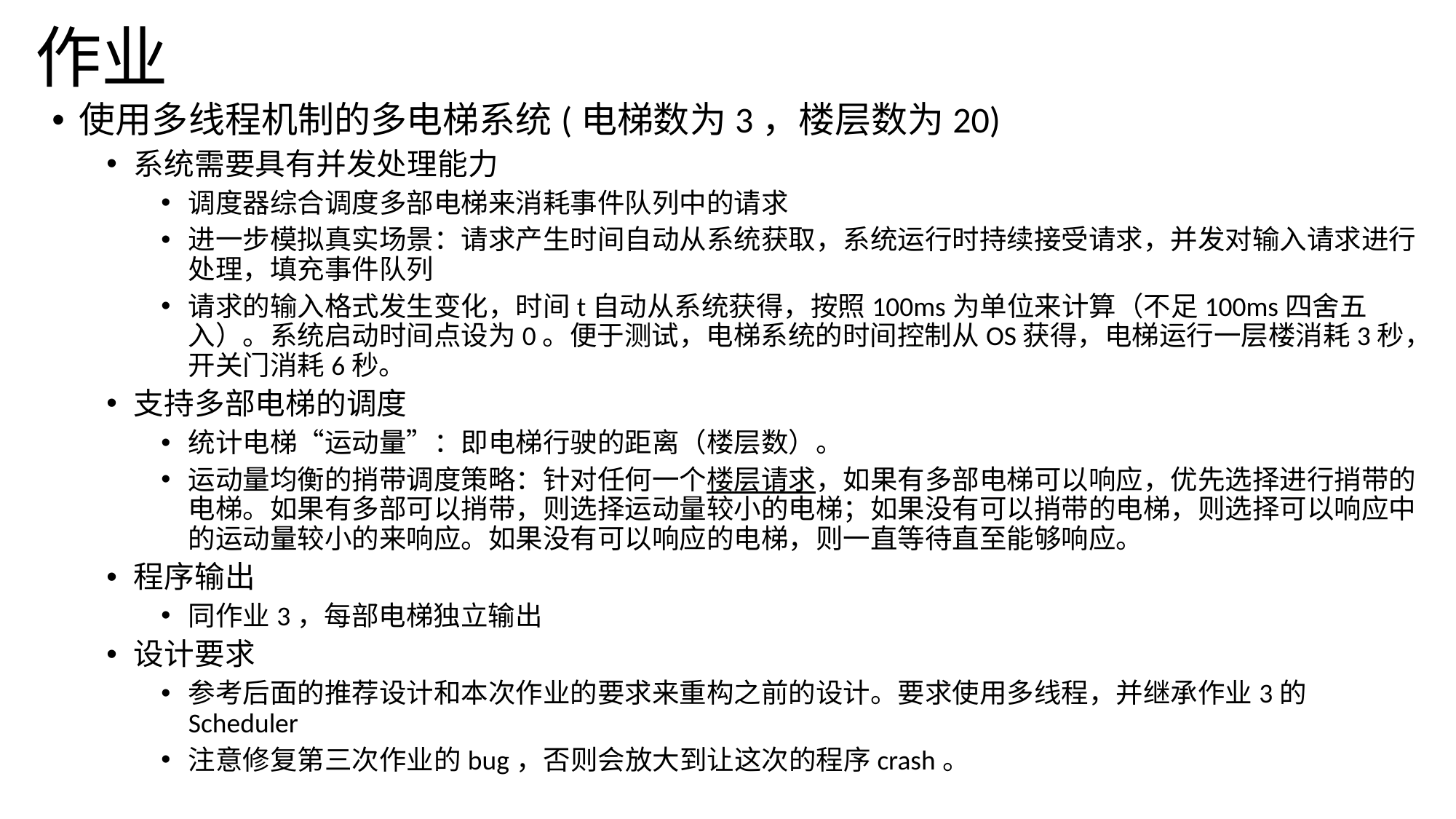

# 作业
使用多线程机制的多电梯系统(电梯数为3，楼层数为20)
系统需要具有并发处理能力
调度器综合调度多部电梯来消耗事件队列中的请求
进一步模拟真实场景：请求产生时间自动从系统获取，系统运行时持续接受请求，并发对输入请求进行处理，填充事件队列
请求的输入格式发生变化，时间t自动从系统获得，按照100ms为单位来计算（不足100ms四舍五入）。系统启动时间点设为0。便于测试，电梯系统的时间控制从OS获得，电梯运行一层楼消耗3秒，开关门消耗6秒。
支持多部电梯的调度
统计电梯“运动量”：即电梯行驶的距离（楼层数）。
运动量均衡的捎带调度策略：针对任何一个楼层请求，如果有多部电梯可以响应，优先选择进行捎带的电梯。如果有多部可以捎带，则选择运动量较小的电梯；如果没有可以捎带的电梯，则选择可以响应中的运动量较小的来响应。如果没有可以响应的电梯，则一直等待直至能够响应。
程序输出
同作业3，每部电梯独立输出
设计要求
参考后面的推荐设计和本次作业的要求来重构之前的设计。要求使用多线程，并继承作业3的Scheduler
注意修复第三次作业的bug，否则会放大到让这次的程序crash。